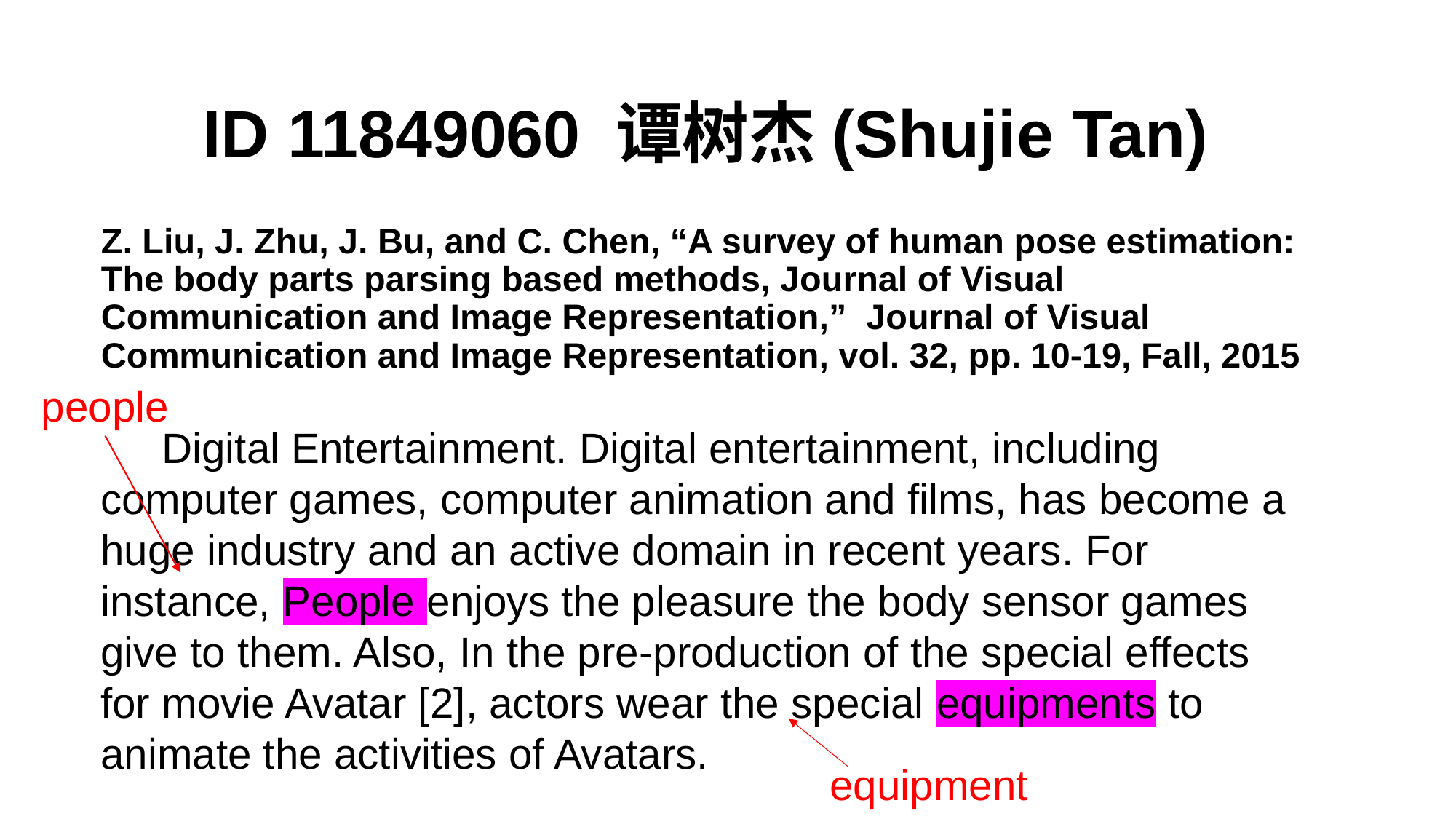

# ID 11849060 谭树杰(Shujie Tan)
Z. Liu, J. Zhu, J. Bu, and C. Chen, “A survey of human pose estimation: The body parts parsing based methods, Journal of Visual Communication and Image Representation,”  Journal of Visual Communication and Image Representation, vol. 32, pp. 10-19, Fall, 2015
people
      Digital Entertainment. Digital entertainment, including computer games, computer animation and films, has become a huge industry and an active domain in recent years. For instance, People enjoys the pleasure the body sensor games give to them. Also, In the pre-production of the special effects for movie Avatar [2], actors wear the special equipments to animate the activities of Avatars.
equipment